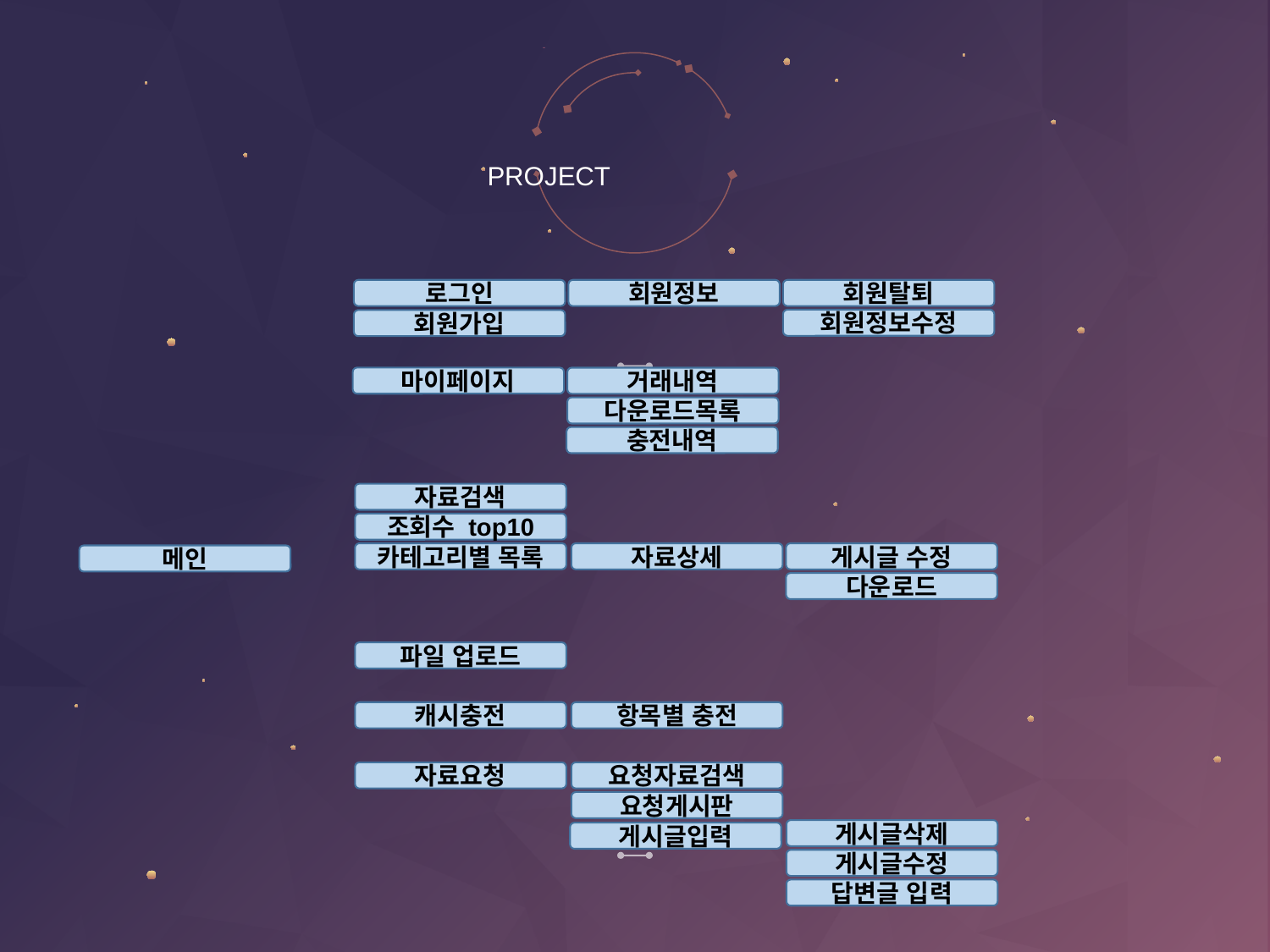

# PROJECT
로그인
회원정보
회원탈퇴
회원정보수정
회원가입
마이페이지
거래내역
다운로드목록
충전내역
자료검색
조회수 top10
카테고리별 목록
자료상세
게시글 수정
메인
다운로드
파일 업로드
캐시충전
항목별 충전
자료요청
요청자료검색
Pandora TEAM PROJECT
요청게시판
게시글삭제
게시글입력
게시글수정
답변글 입력